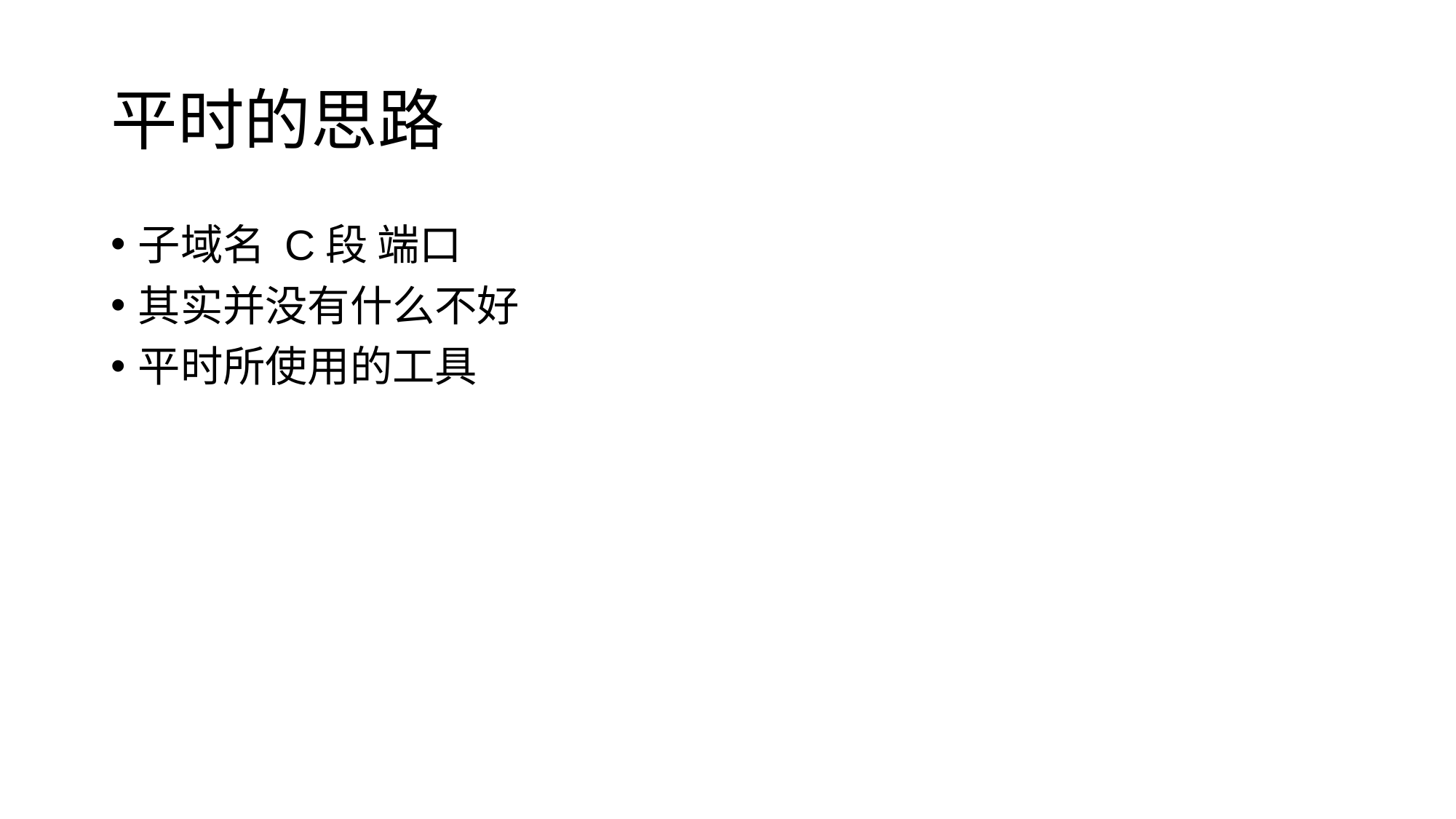

# 平时的思路
子域名 C段 端口
其实并没有什么不好
平时所使用的工具